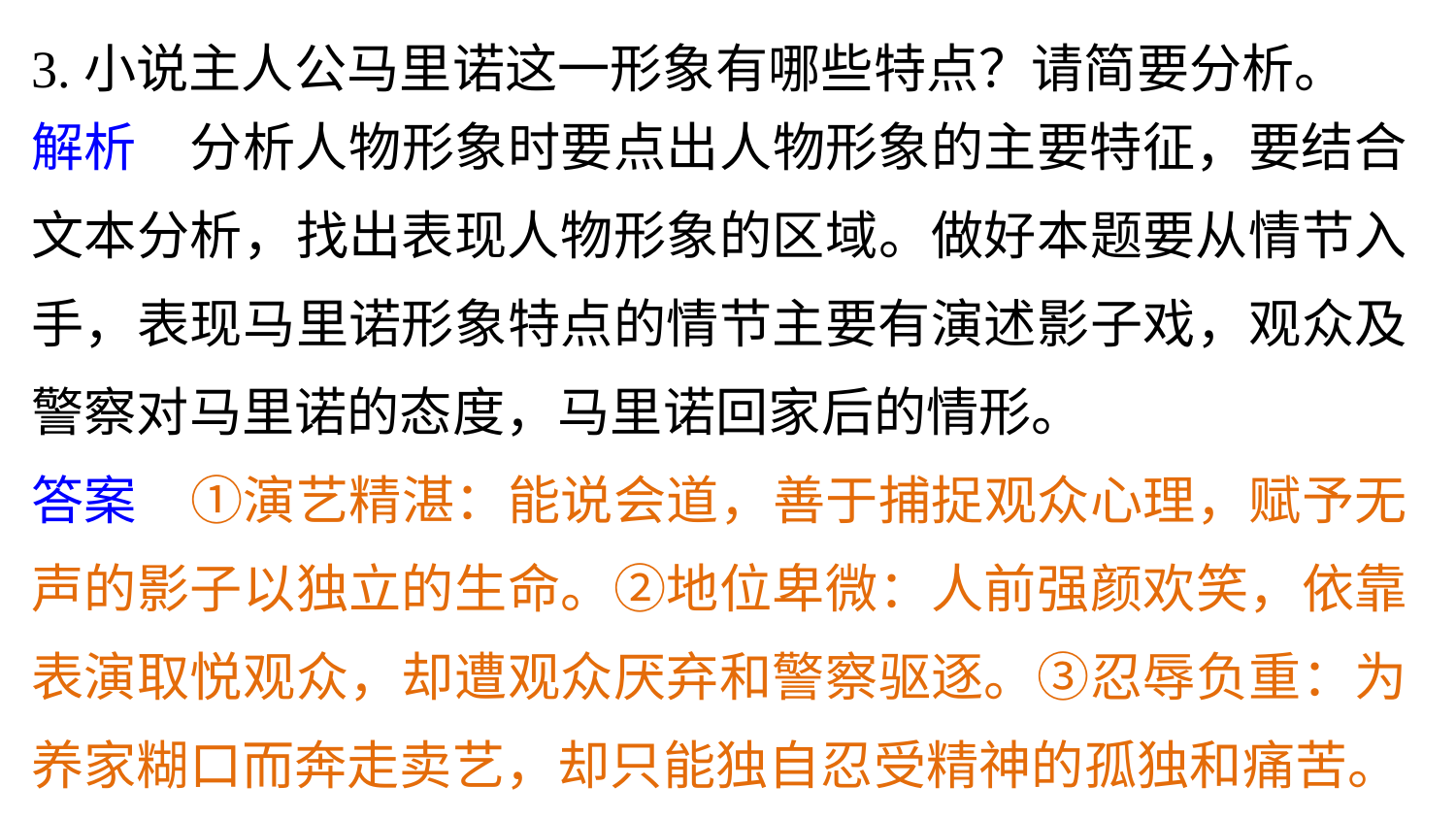

3.小说主人公马里诺这一形象有哪些特点？请简要分析。
解析　分析人物形象时要点出人物形象的主要特征，要结合文本分析，找出表现人物形象的区域。做好本题要从情节入手，表现马里诺形象特点的情节主要有演述影子戏，观众及警察对马里诺的态度，马里诺回家后的情形。
答案　①演艺精湛：能说会道，善于捕捉观众心理，赋予无声的影子以独立的生命。②地位卑微：人前强颜欢笑，依靠表演取悦观众，却遭观众厌弃和警察驱逐。③忍辱负重：为养家糊口而奔走卖艺，却只能独自忍受精神的孤独和痛苦。